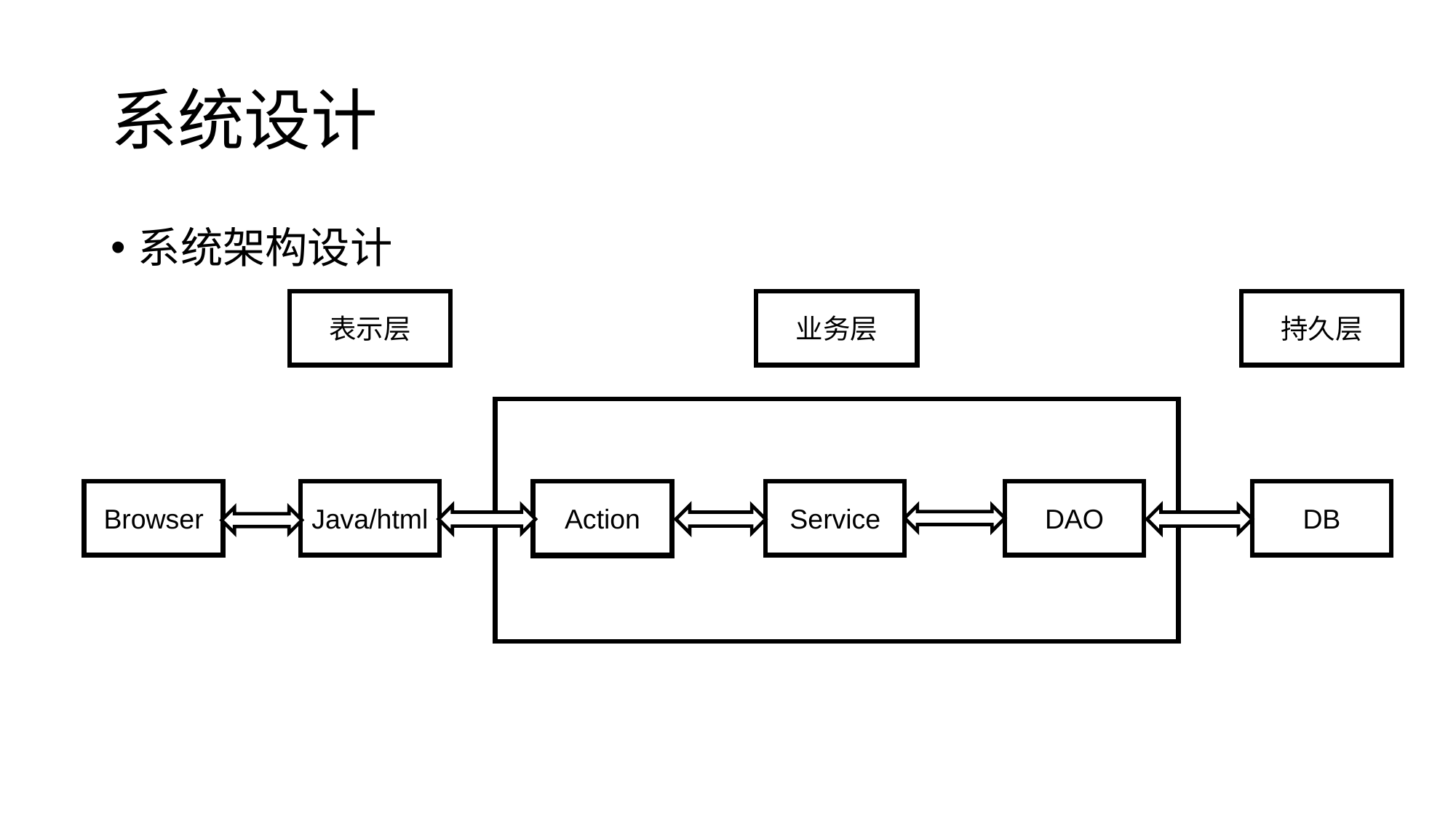

# 系统设计
系统架构设计
表示层
业务层
持久层

Action
Service
DAO
DB
Browser
Java/html
Action